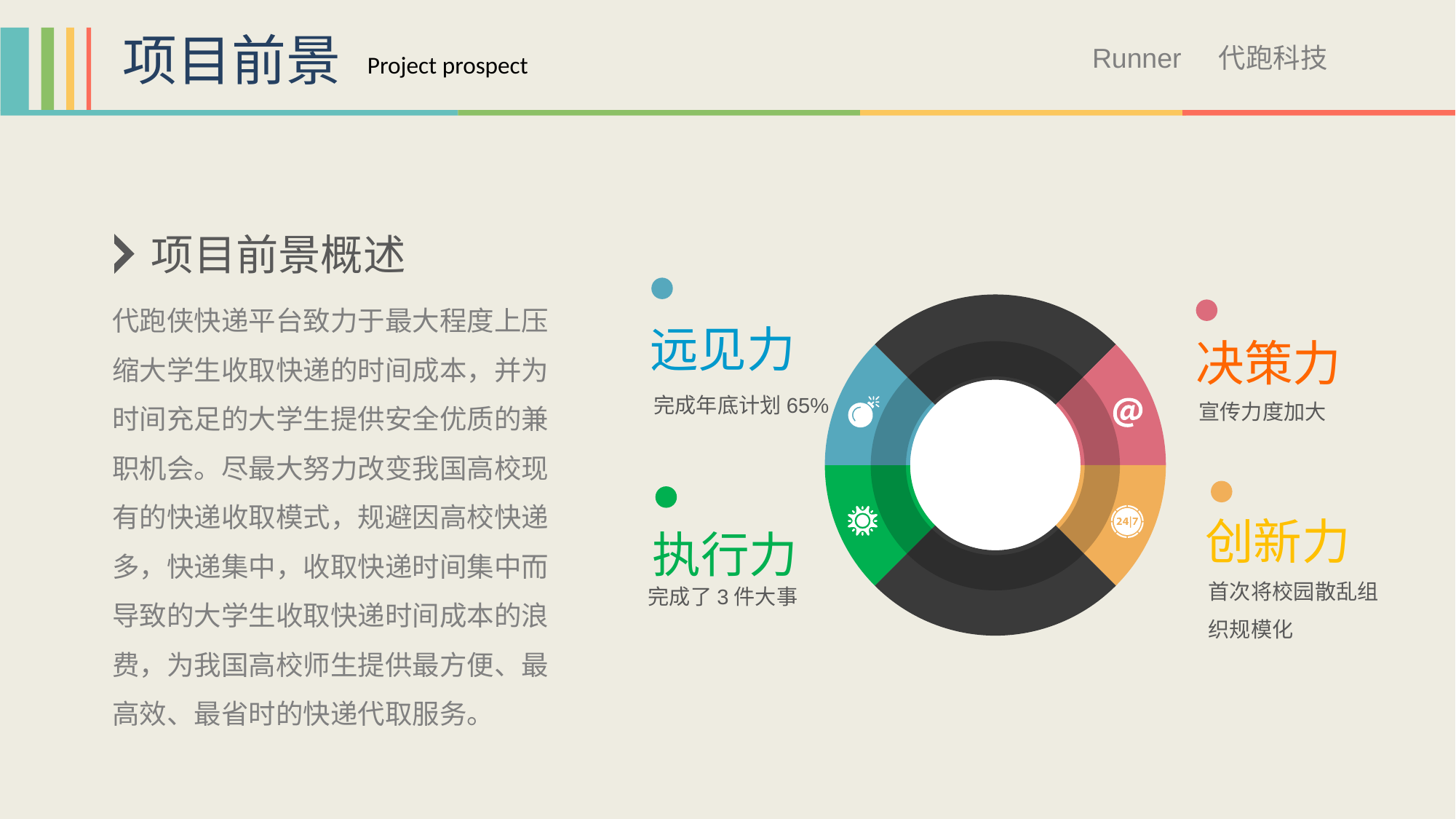

项目前景

Runner    代跑科技
Project prospect

项目前景概述

代跑侠快递平台致力于最大程度上压缩大学生收取快递的时间成本，并为时间充足的大学生提供安全优质的兼职机会。尽最大努力改变我国高校现有的快递收取模式，规避因高校快递多，快递集中，收取快递时间集中而导致的大学生收取快递时间成本的浪费，为我国高校师生提供最方便、最高效、最省时的快递代取服务。

### Chart

| Category | 销售额 |
|---|---|
| 第一季度 | 1.0 |
| 第二季度 | 1.0 |
| 第三季度 | 1.0 |
| 第四季度 | 1.0 |

远见力
完成年底计划65%
决策力
宣传力度加大

创新力
首次将校园散乱组织规模化
执行力
完成了3件大事